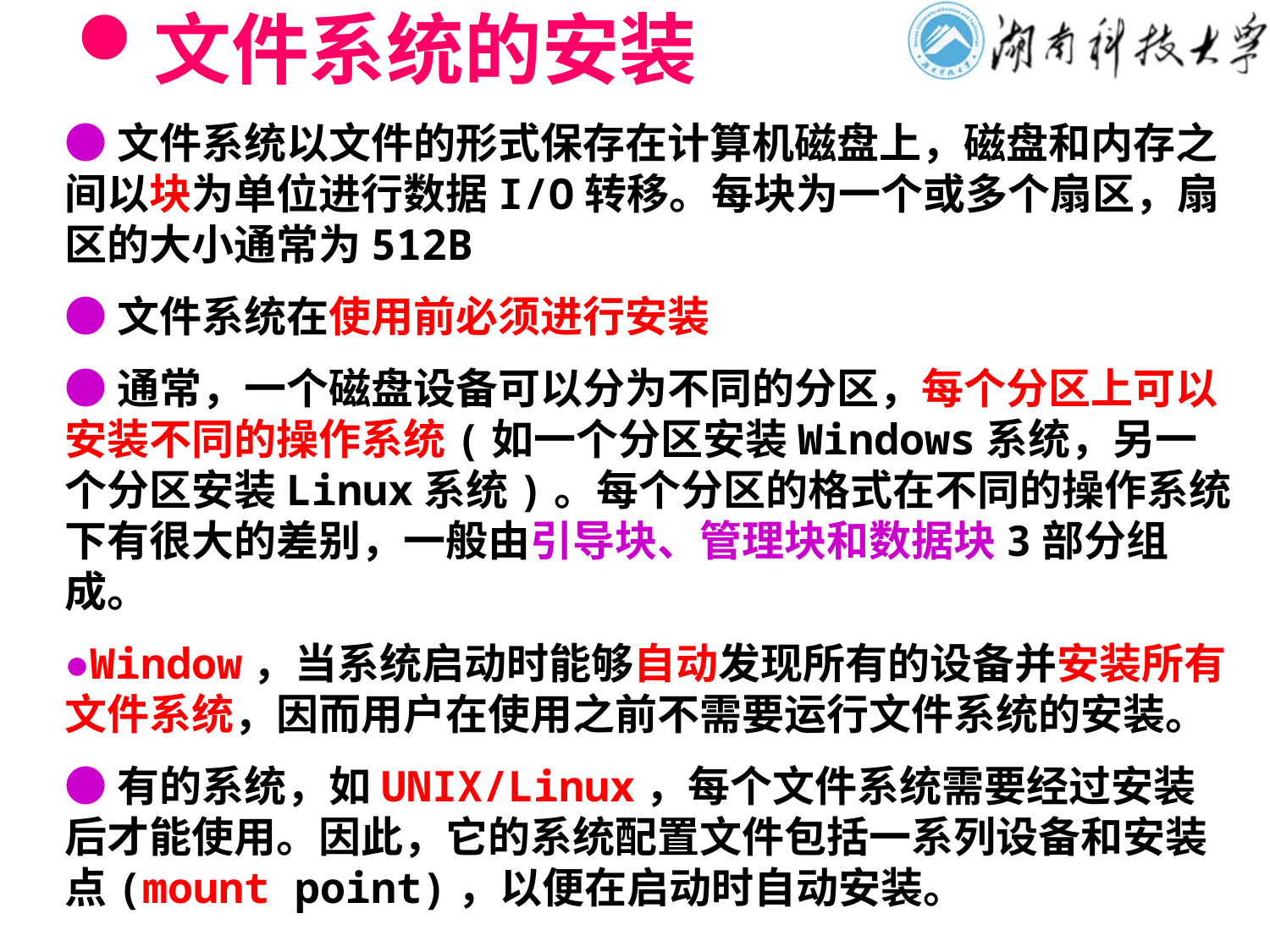

# 文件系统的安装
●文件系统以文件的形式保存在计算机磁盘上，磁盘和内存之间以块为单位进行数据I/O转移。每块为一个或多个扇区，扇区的大小通常为512B
●文件系统在使用前必须进行安装
●通常，一个磁盘设备可以分为不同的分区，每个分区上可以安装不同的操作系统(如一个分区安装Windows系统，另一个分区安装Linux系统)。每个分区的格式在不同的操作系统下有很大的差别，一般由引导块、管理块和数据块3部分组成。
●Window，当系统启动时能够自动发现所有的设备并安装所有文件系统，因而用户在使用之前不需要运行文件系统的安装。
●有的系统，如UNIX/Linux，每个文件系统需要经过安装后才能使用。因此，它的系统配置文件包括一系列设备和安装点(mount point)，以便在启动时自动安装。